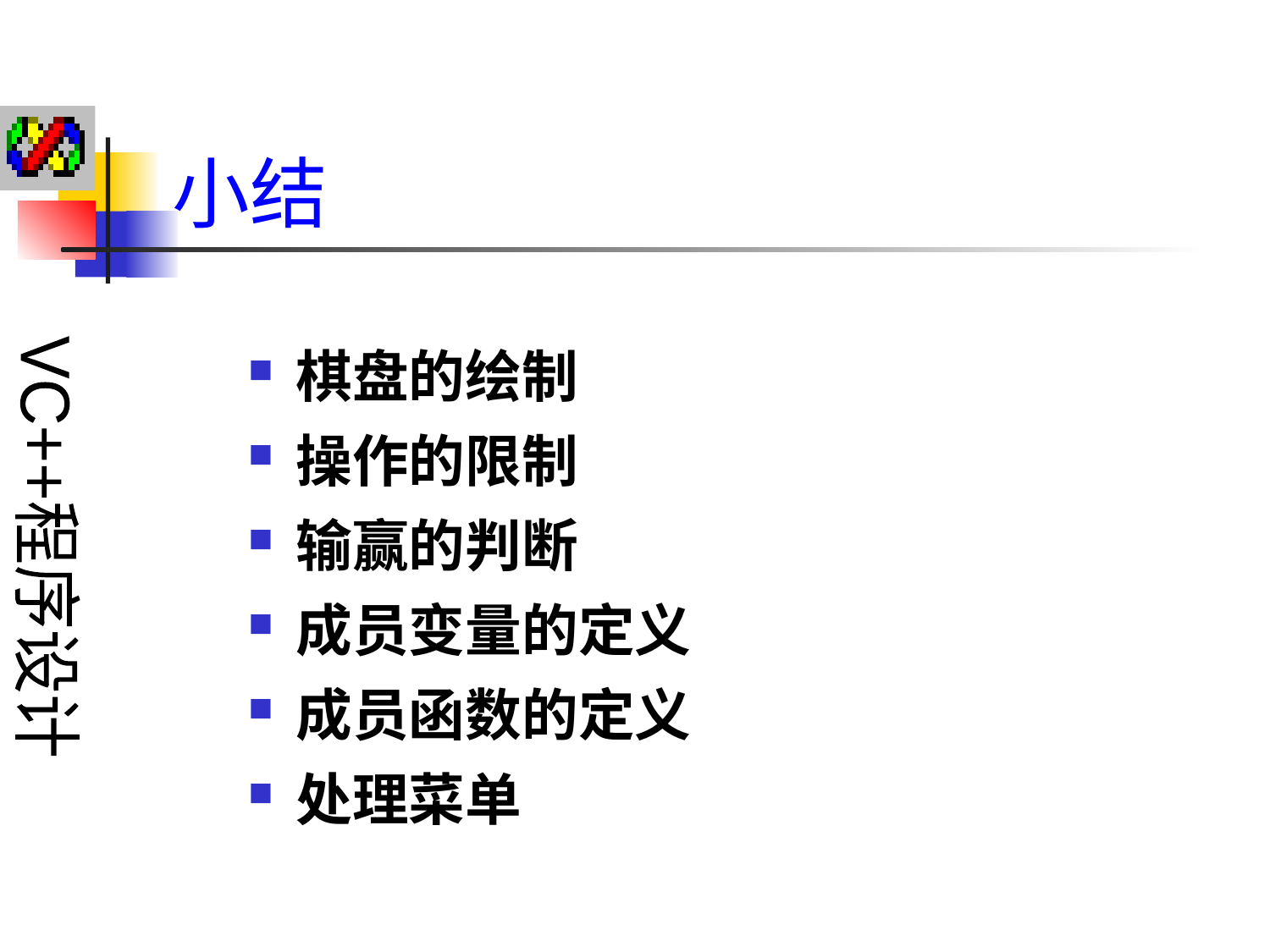

# 小结
棋盘的绘制
操作的限制
输赢的判断
成员变量的定义
成员函数的定义
处理菜单